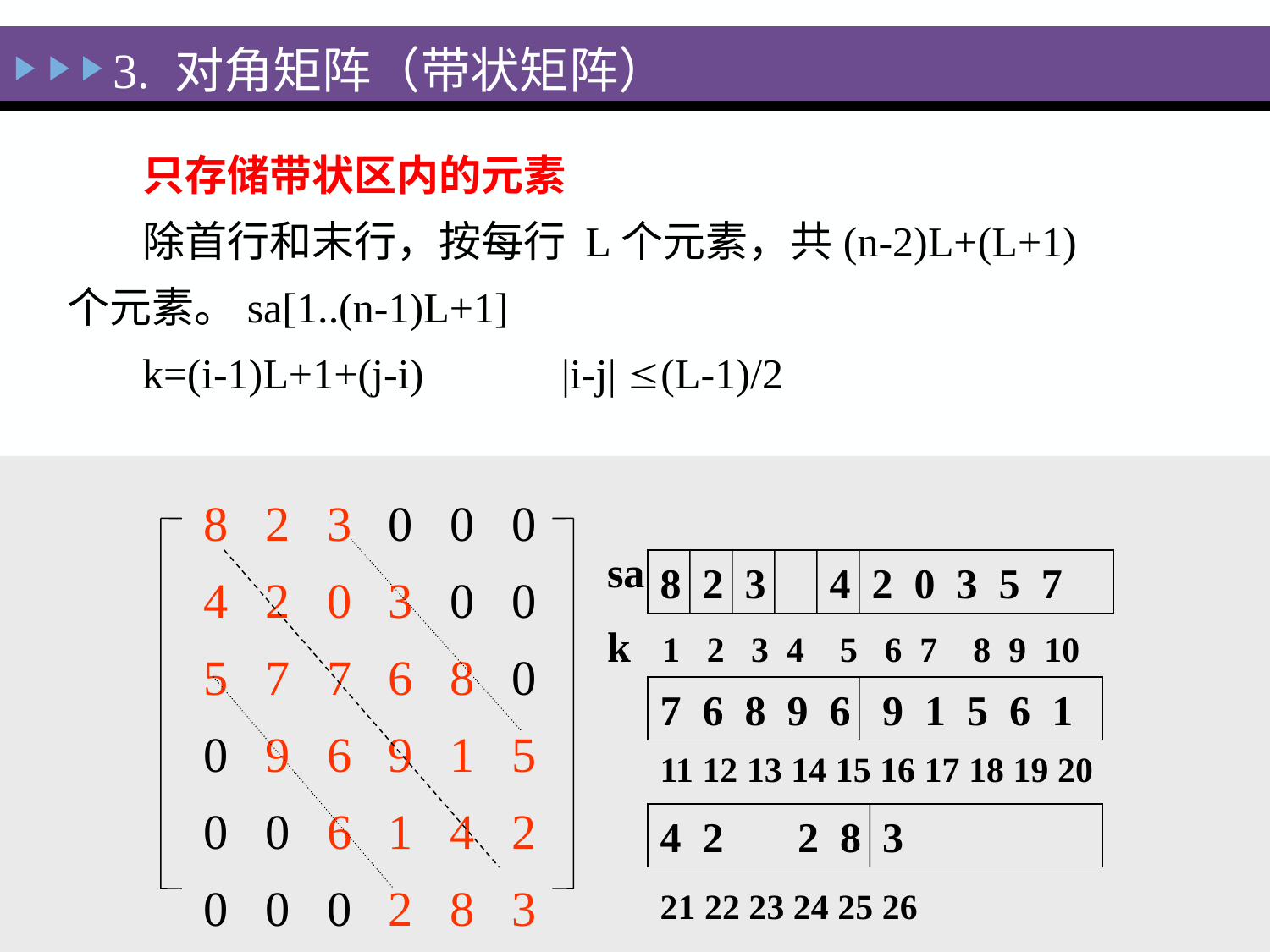

# 3. 对角矩阵（带状矩阵）
只存储带状区内的元素
除首行和末行，按每行 L个元素，共(n-2)L+(L+1)个元素。sa[1..(n-1)L+1]
k=(i-1)L+1+(j-i)             |i-j| ≤(L-1)/2

     8   2   3   0   0   0
     4   2   0   3   0   0
     5   7   7   6   8   0
     0   9   6   9   1   5
     0   0   6   1   4   2
     0   0   0   2   8   3

sa

8  2  3      4  2  0  3  5  7

k   1   2   3  4    5   6  7    8  9  10

7  6  8  9  6   9  1  5  6  1

11 12 13 14 15 16 17 18 19 20
4  2       2  8  3

21 22 23 24 25 26